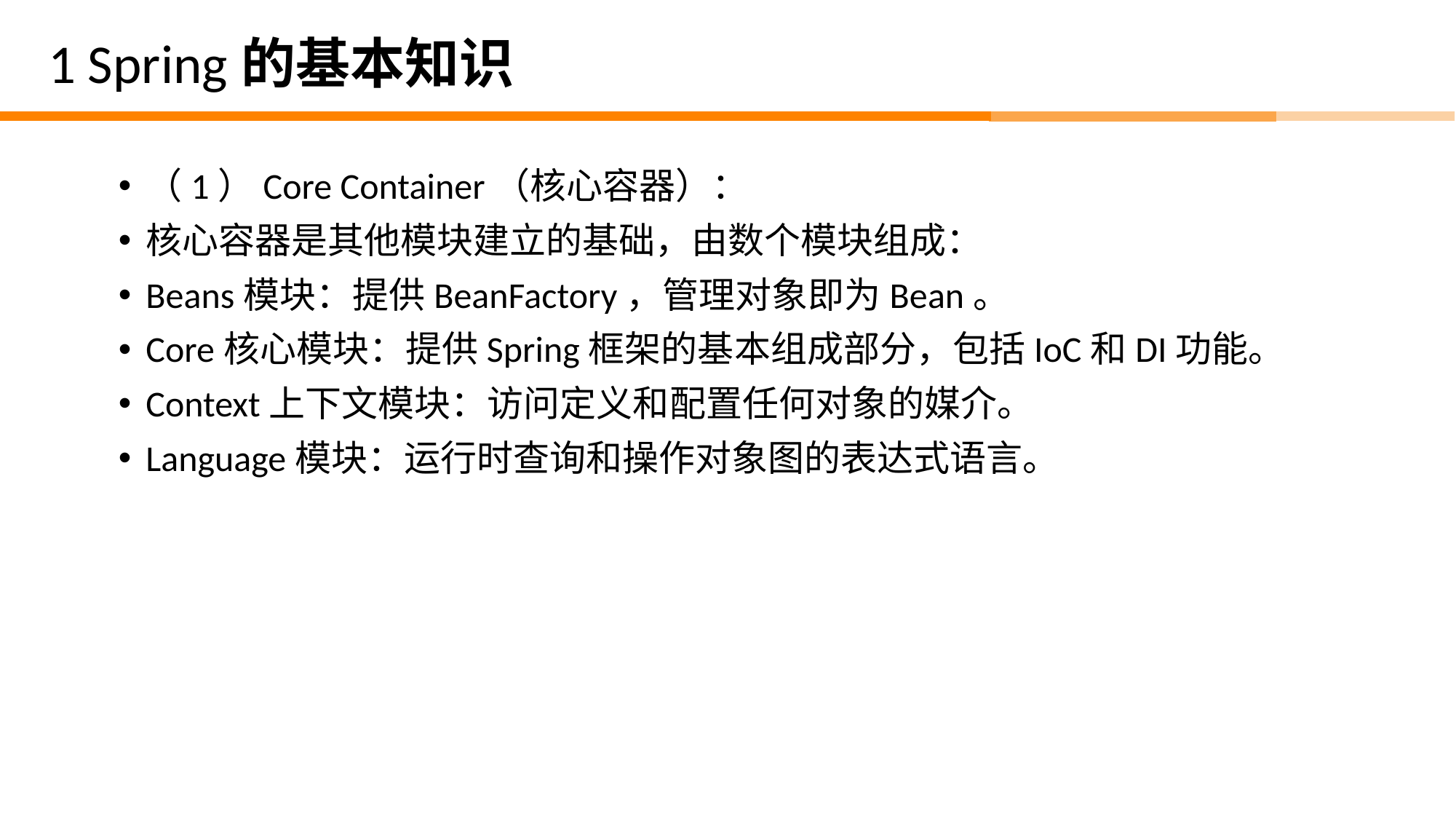

# 1 Spring的基本知识
（1）Core Container（核心容器）：
核心容器是其他模块建立的基础，由数个模块组成：
Beans模块：提供BeanFactory，管理对象即为Bean。
Core核心模块：提供Spring框架的基本组成部分，包括IoC和DI功能。
Context上下文模块：访问定义和配置任何对象的媒介。
Language模块：运行时查询和操作对象图的表达式语言。